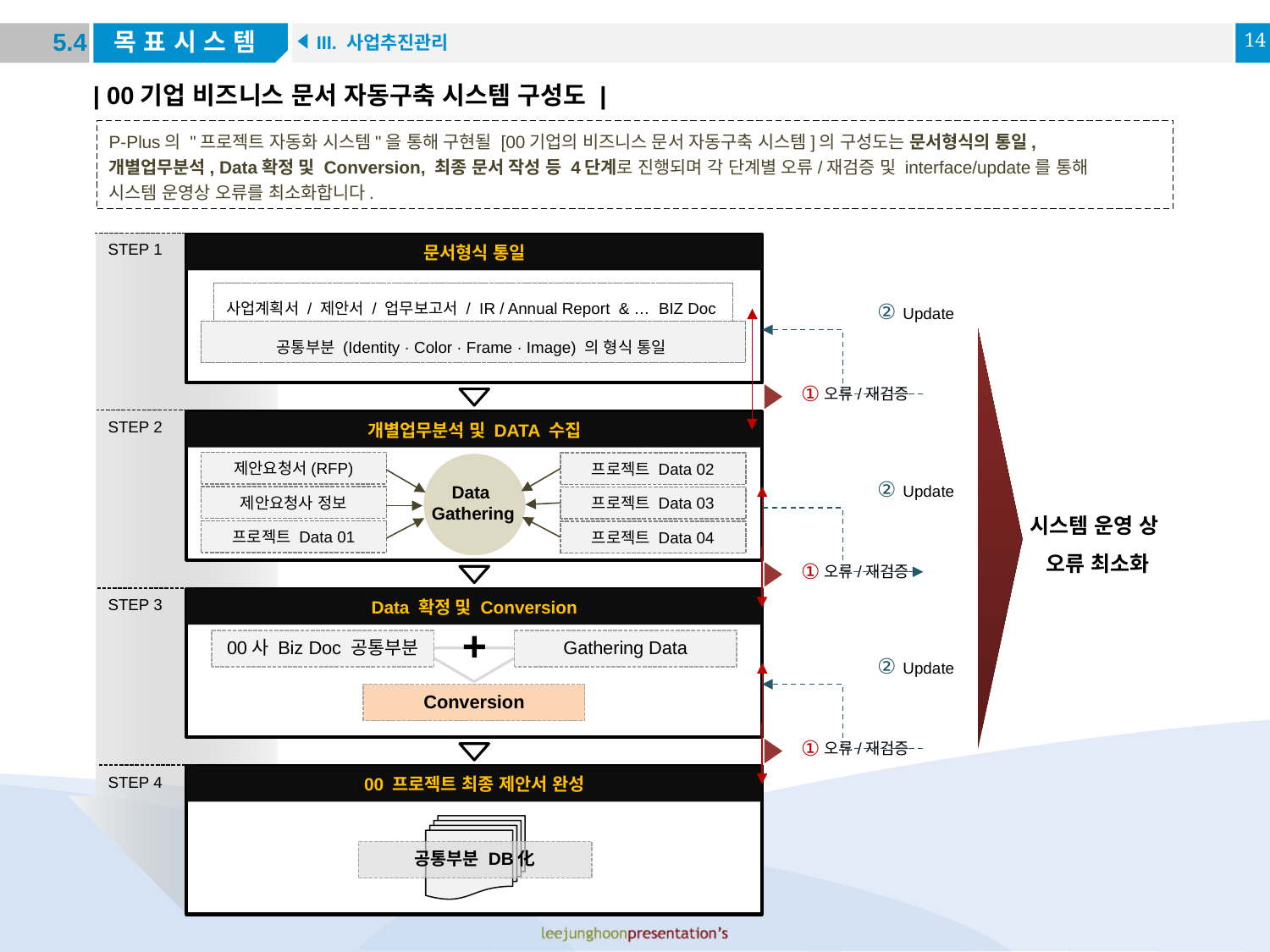

STEP 1

문서형식 통일
사업계획서 / 제안서 / 업무보고서 /  IR / Annual Report  & …  BIZ Doc
공통부분 (Identity · Color · Frame · Image) 의 형식 통일
②
Update
①
오류/재검증

STEP 2

개별업무분석 및 DATA 수집
제안요청서(RFP)
프로젝트 Data 02

Data
Gathering
제안요청사 정보
프로젝트 Data 03
프로젝트 Data 01
프로젝트 Data 04
②
Update
①
오류/재검증

시스템 운영 상
오류 최소화

STEP 3

Data 확정 및 Conversion
+
00사 Biz Doc 공통부분
Gathering Data

Conversion
②
Update
①
오류/재검증

STEP 4

00 프로젝트 최종 제안서 완성

공통부분 DB化